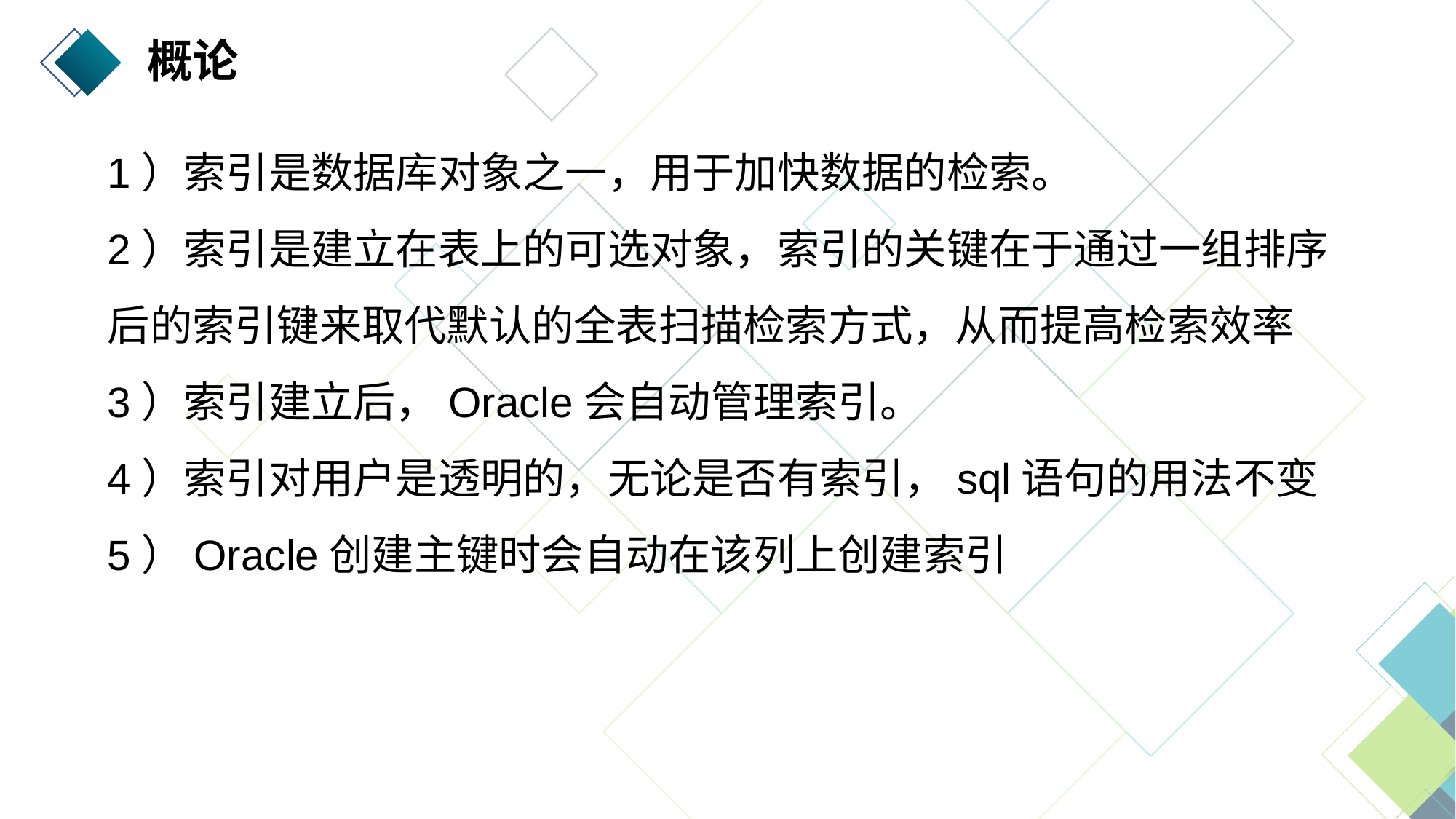

概论
1）索引是数据库对象之一，用于加快数据的检索。
2）索引是建立在表上的可选对象，索引的关键在于通过一组排序后的索引键来取代默认的全表扫描检索方式，从而提高检索效率
3）索引建立后，Oracle会自动管理索引。
4）索引对用户是透明的，无论是否有索引，sql语句的用法不变
5）Oracle创建主键时会自动在该列上创建索引